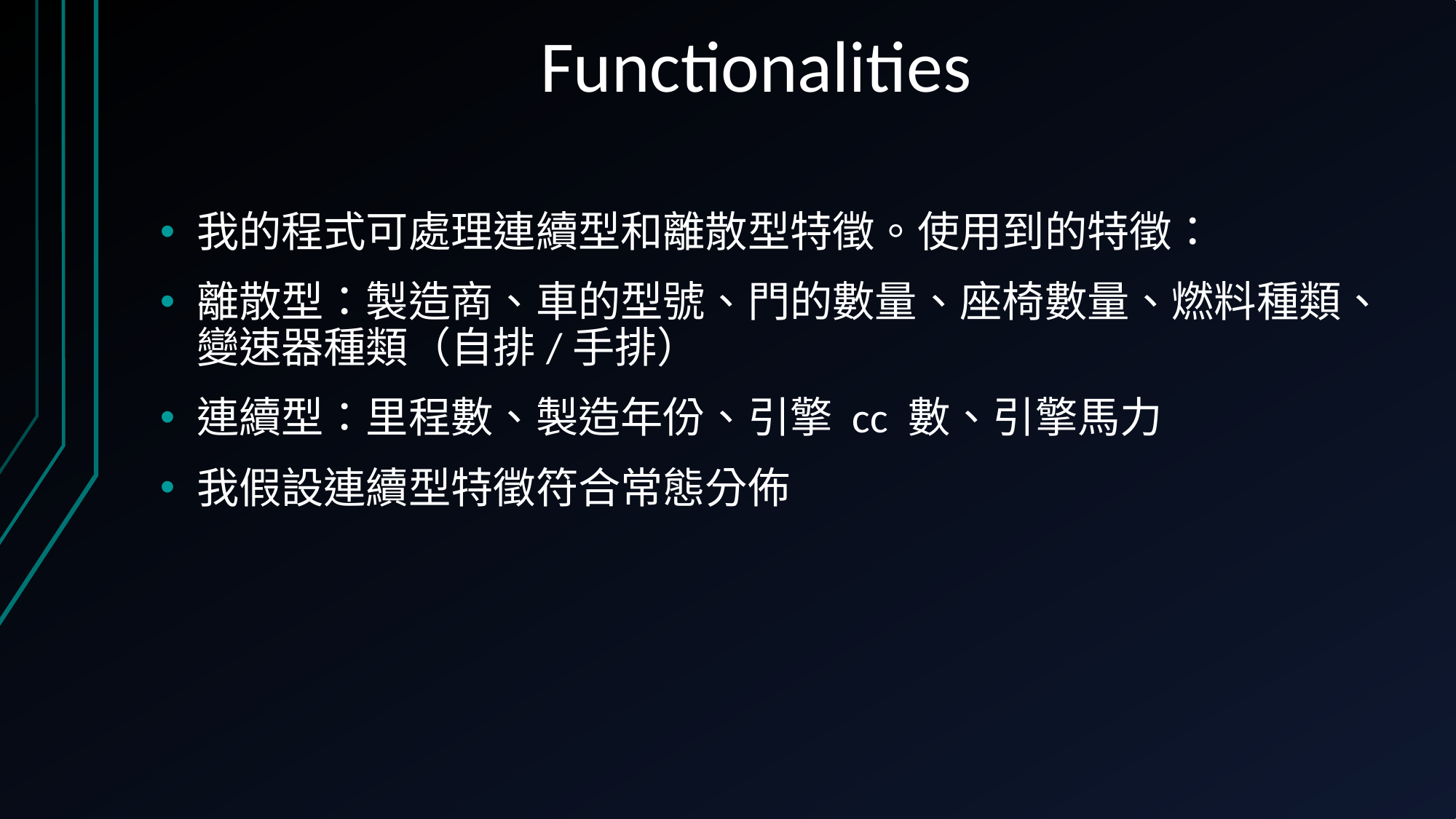

# Functionalities
我的程式可處理連續型和離散型特徵。使用到的特徵：
離散型：製造商、車的型號、門的數量、座椅數量、燃料種類、變速器種類（自排/手排）
連續型：里程數、製造年份、引擎 cc 數、引擎馬力
我假設連續型特徵符合常態分佈